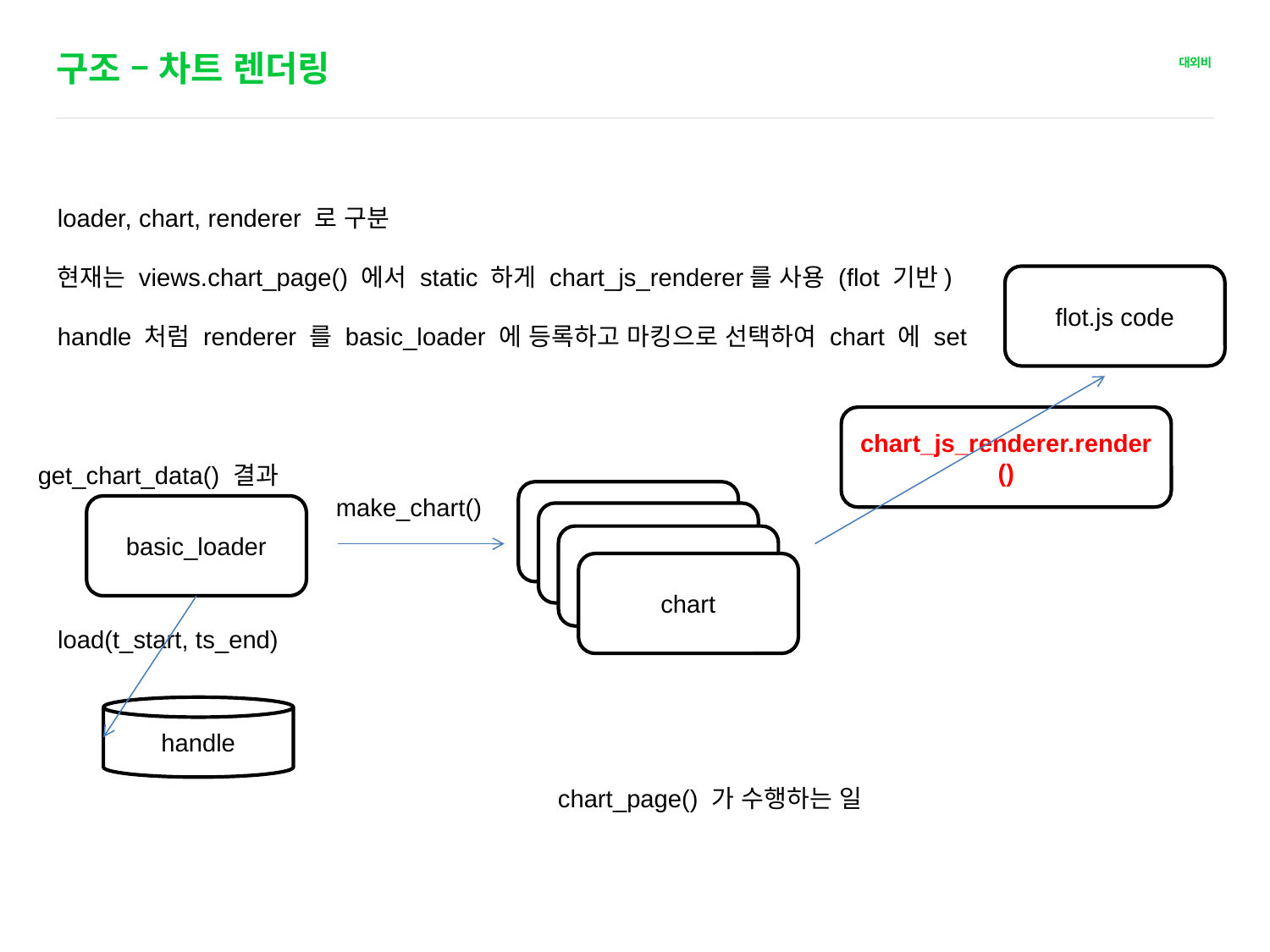

# 구조 – 차트 렌더링
loader, chart, renderer 로 구분

현재는 views.chart_page() 에서 static 하게 chart_js_renderer를 사용 (flot 기반)

handle 처럼 renderer 를 basic_loader 에 등록하고 마킹으로 선택하여 chart 에 set
flot.js code
chart_js_renderer.render()
get_chart_data() 결과
chart
make_chart()
basic_loader
chart
chart
chart
load(t_start, ts_end)
handle
chart_page() 가 수행하는 일